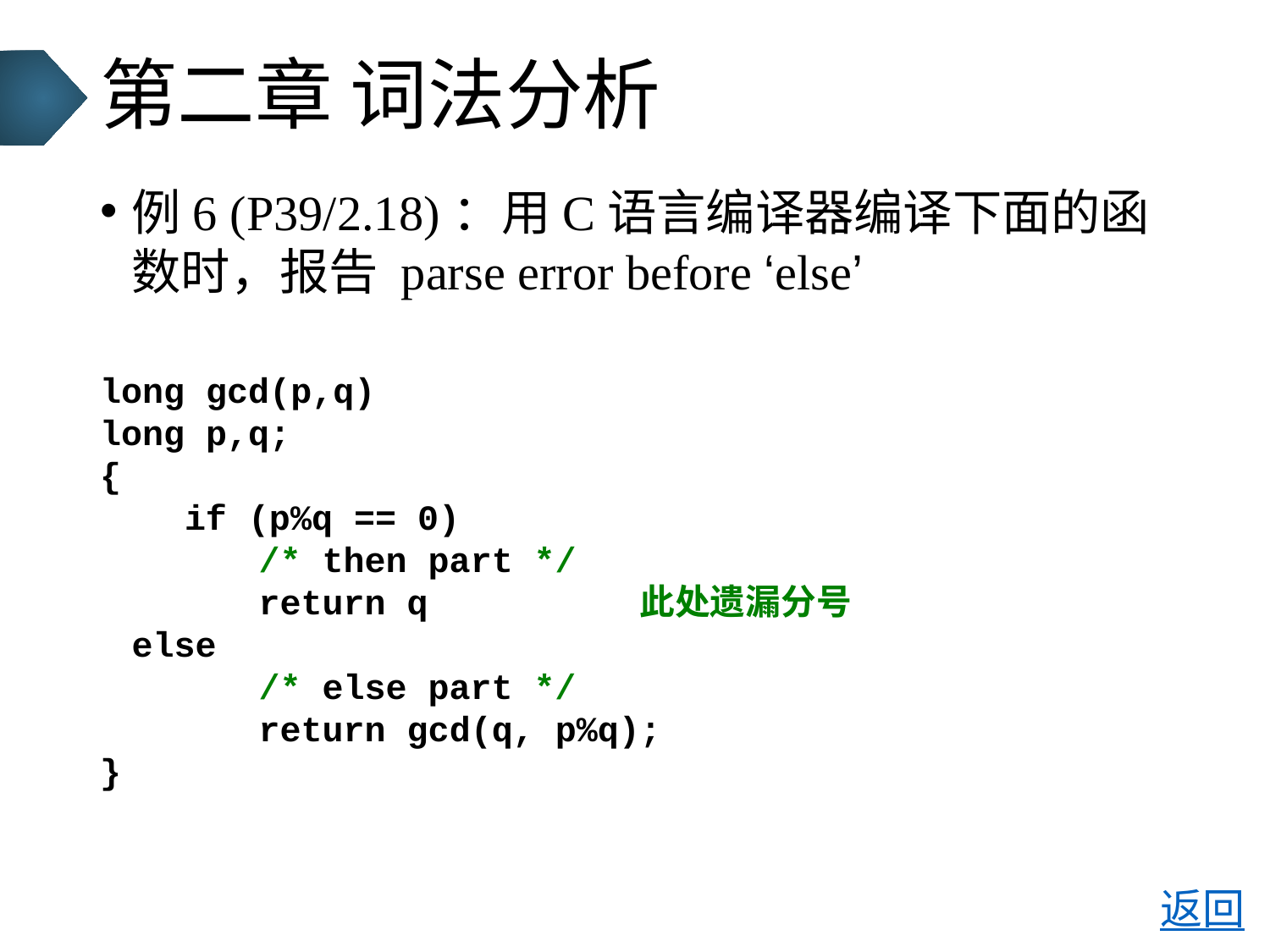

# 第二章 词法分析
例6 (P39/2.18)：用C语言编译器编译下面的函数时，报告 parse error before ‘else’

long gcd(p,q)
long p,q;
{
    if (p%q == 0)
		/* then part */
		return q		此处遗漏分号
	else
		/* else part */
		return gcd(q, p%q);
}

返回